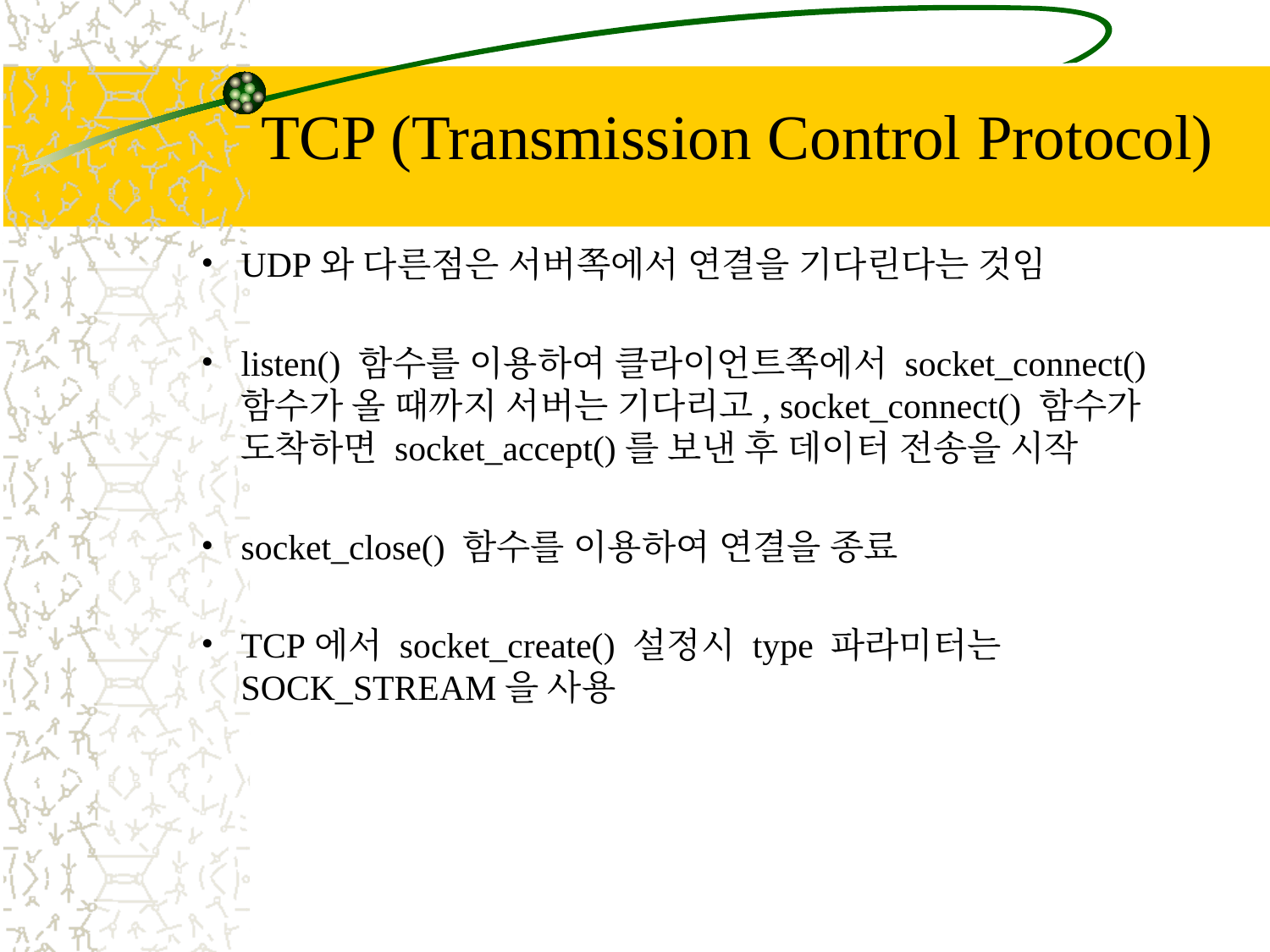

# TCP (Transmission Control Protocol)

UDP와 다른점은 서버쪽에서 연결을 기다린다는 것임

listen() 함수를 이용하여 클라이언트쪽에서 socket_connect() 함수가 올 때까지 서버는 기다리고, socket_connect() 함수가 도착하면 socket_accept()를 보낸 후 데이터 전송을 시작

socket_close() 함수를 이용하여 연결을 종료

TCP에서 socket_create() 설정시 type 파라미터는 SOCK_STREAM을 사용